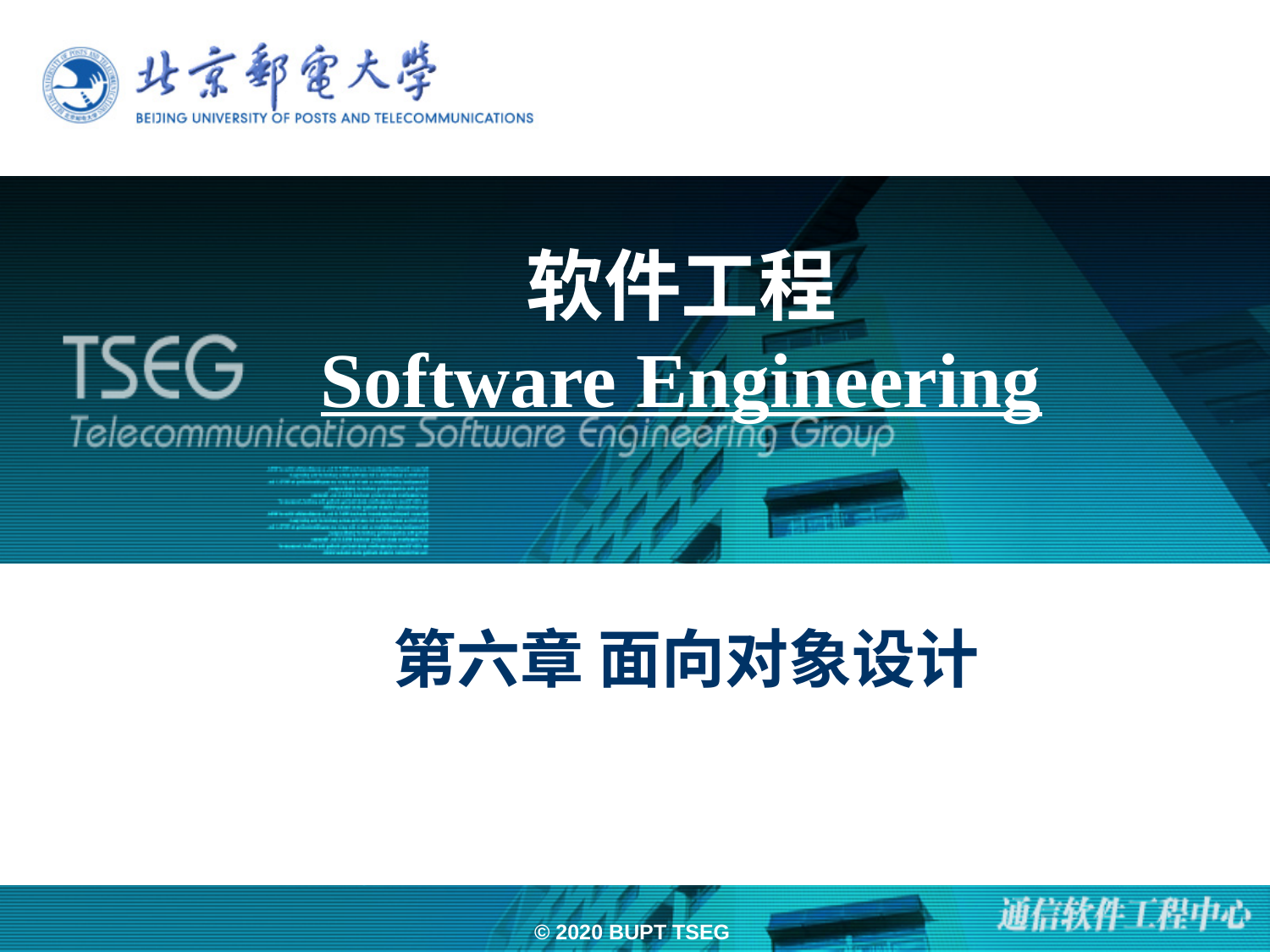

# 软件工程 Software Engineering
第六章 面向对象设计
© 2020 BUPT TSEG